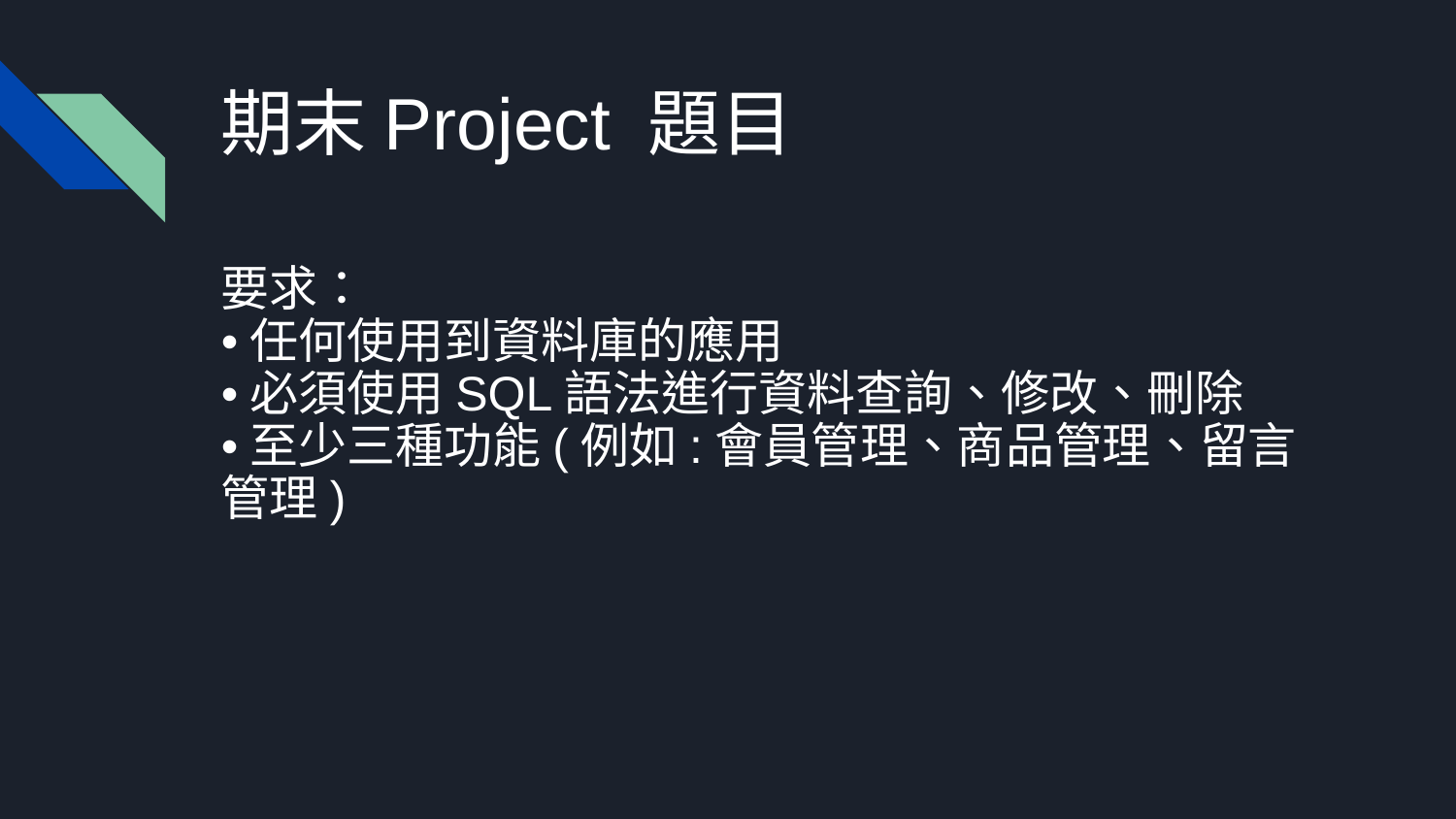

# 期末Project 題目
要求：
•任何使用到資料庫的應用
•必須使用SQL語法進行資料查詢、修改、刪除
•至少三種功能(例如:會員管理、商品管理、留言管理)